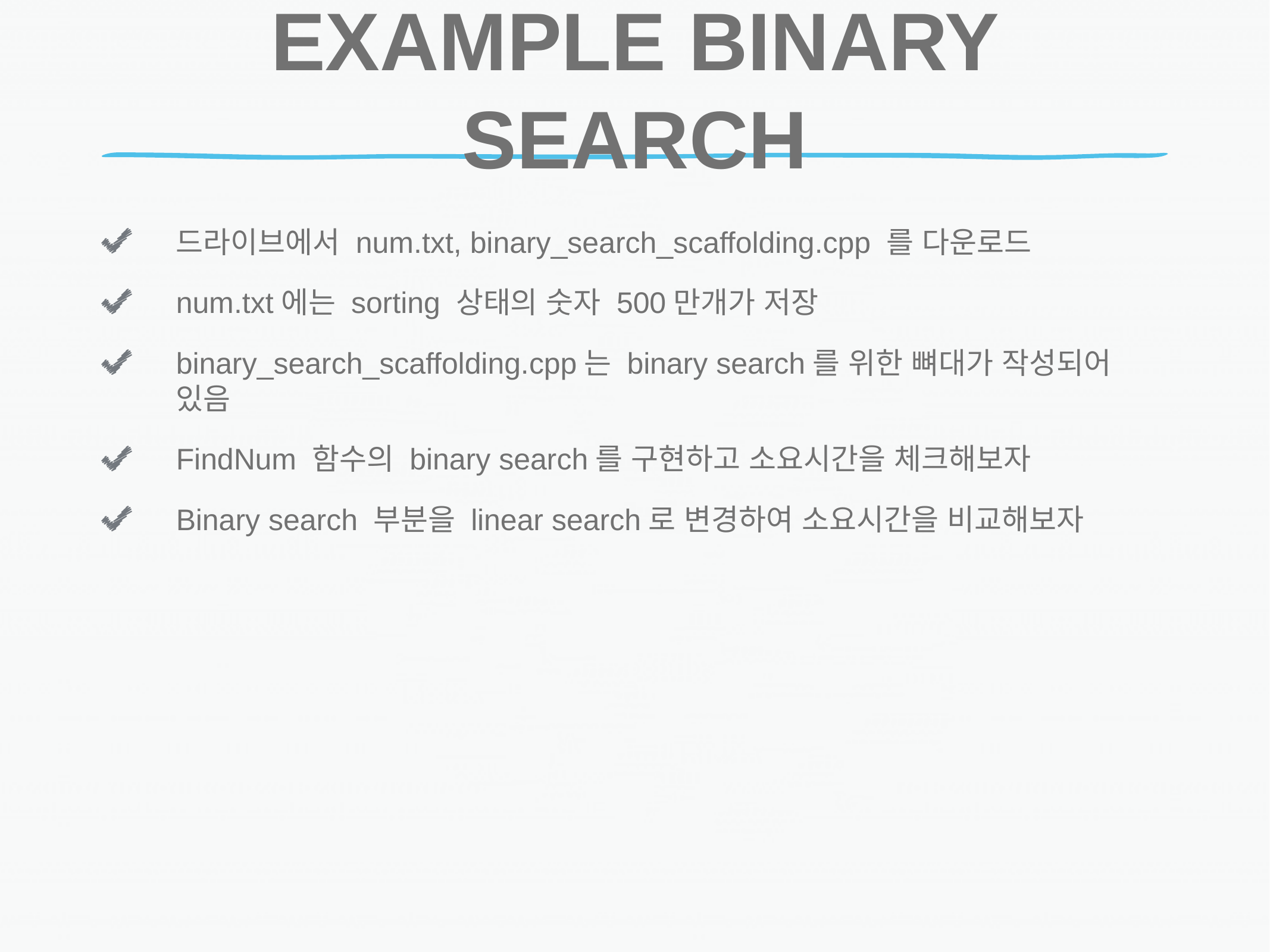

# example binary search
드라이브에서 num.txt, binary_search_scaffolding.cpp 를 다운로드
num.txt에는 sorting 상태의 숫자 500만개가 저장
binary_search_scaffolding.cpp는 binary search를 위한 뼈대가 작성되어 있음
FindNum 함수의 binary search를 구현하고 소요시간을 체크해보자
Binary search 부분을 linear search로 변경하여 소요시간을 비교해보자